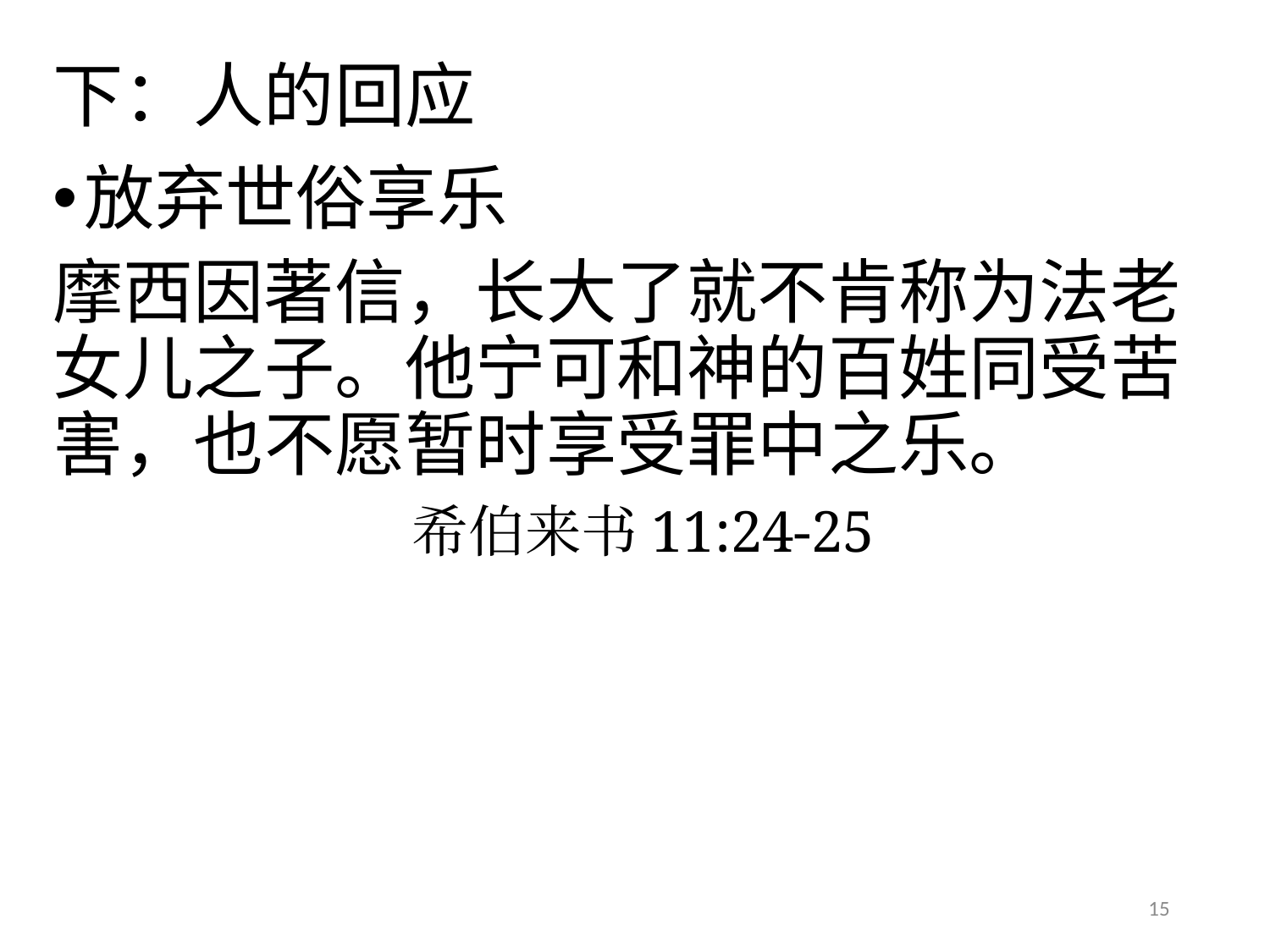

# 下：人的回应
放弃世俗享乐
摩西因著信，长大了就不肯称为法老女儿之子。他宁可和神的百姓同受苦害，也不愿暂时享受罪中之乐。
                        希伯来书11:24-25
15